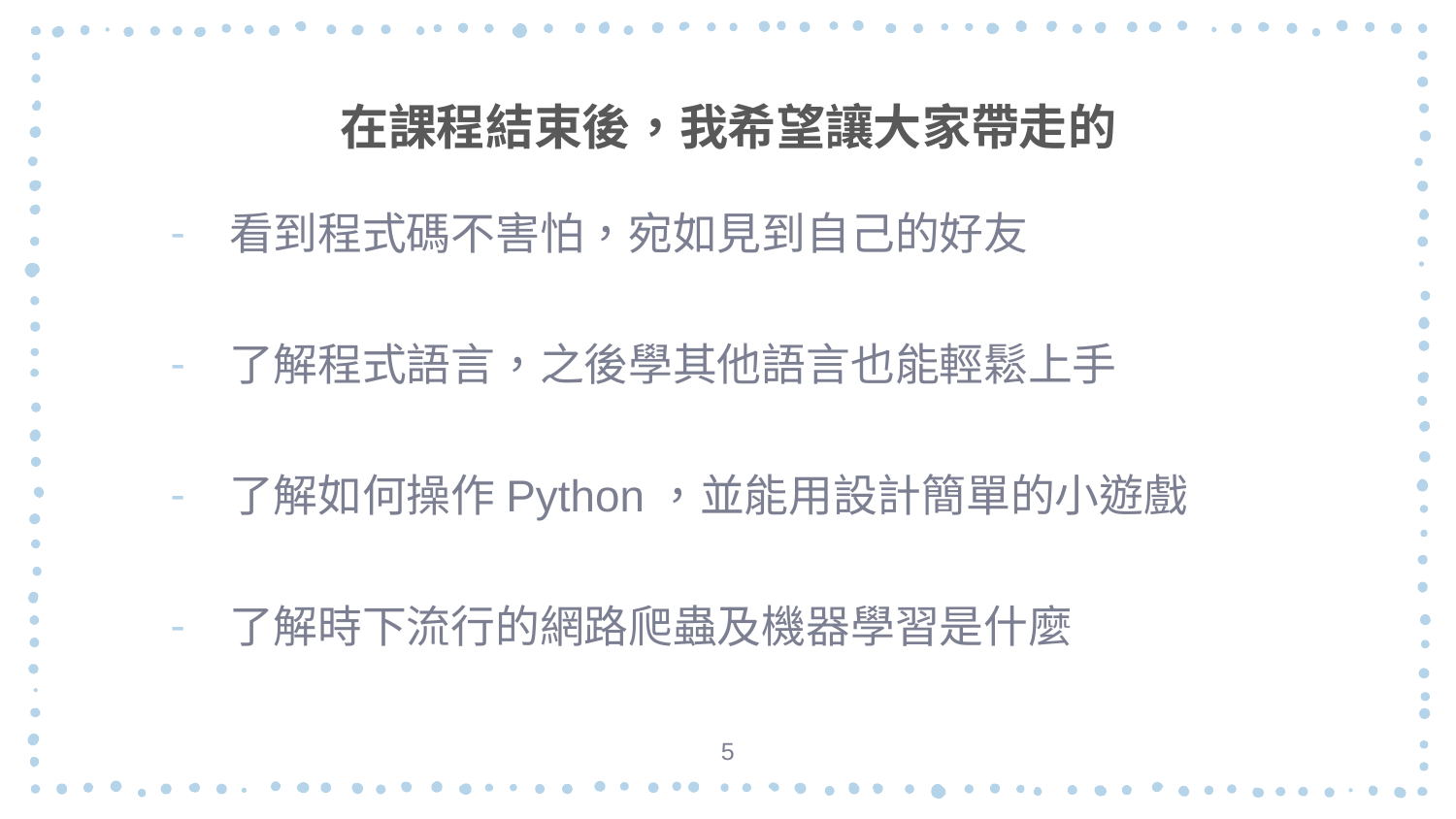

# 在課程結束後，我希望讓大家帶走的
看到程式碼不害怕，宛如見到自己的好友

了解程式語言，之後學其他語言也能輕鬆上手

了解如何操作Python，並能用設計簡單的小遊戲

了解時下流行的網路爬蟲及機器學習是什麼
5